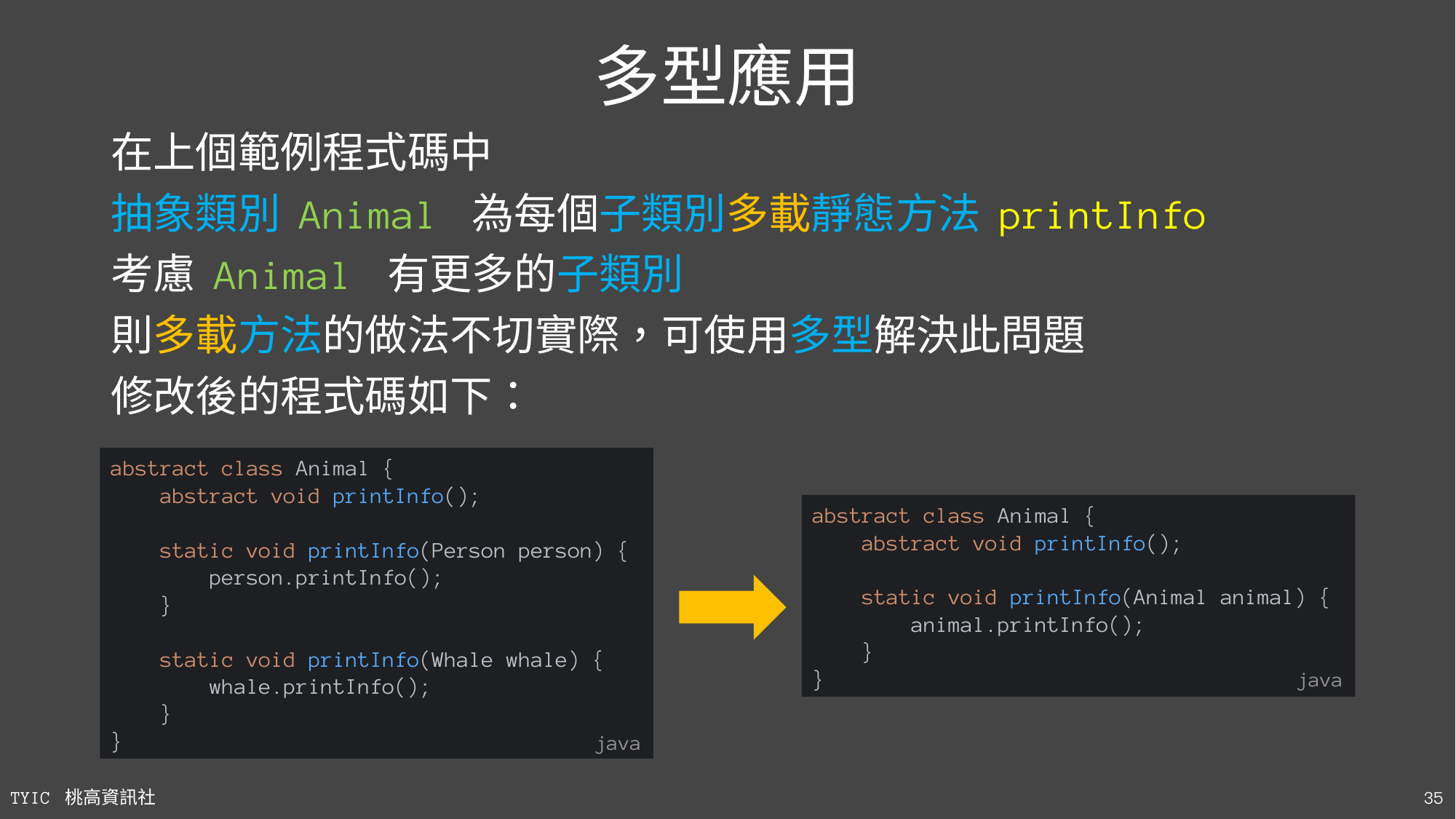

# 多型應用

在上個範例程式碼中
抽象類別 Animal 為每個子類別多載靜態方法 printInfo
考慮 Animal 有更多的子類別
則多載方法的做法不切實際，可使用多型解決此問題
修改後的程式碼如下：
abstract class Animal {
    abstract void printInfo();
    static void printInfo(Person person) {
        person.printInfo();
    }
    static void printInfo(Whale whale) {
        whale.printInfo();
    }
}
java
abstract class Animal {
    abstract void printInfo();
    static void printInfo(Animal animal) {
        animal.printInfo();
    }
}
java